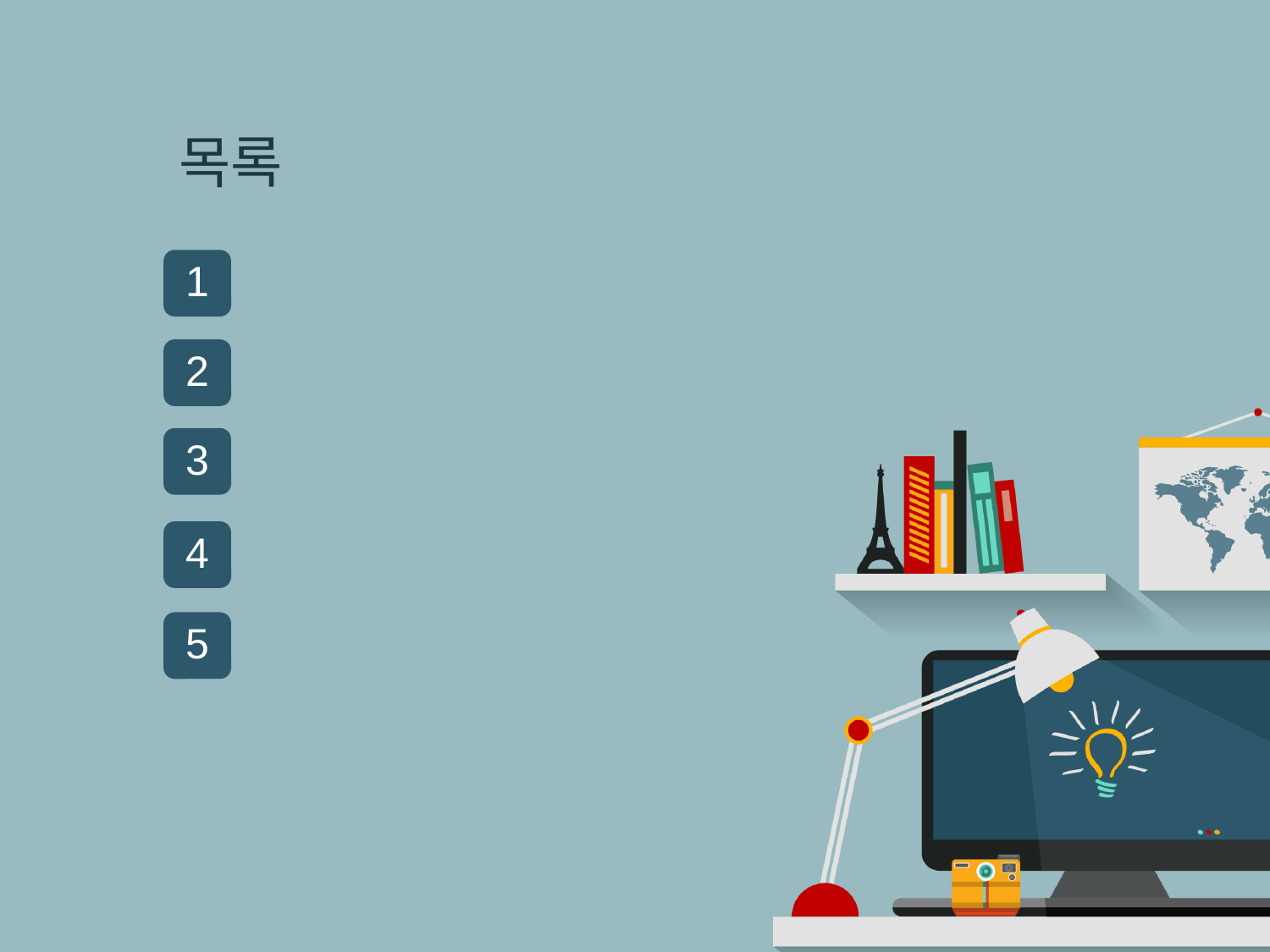

목록

1
기획의도

2
벤치마킹

3
사이트 구성

스토리보드
4
완성된 사이트 시연

5